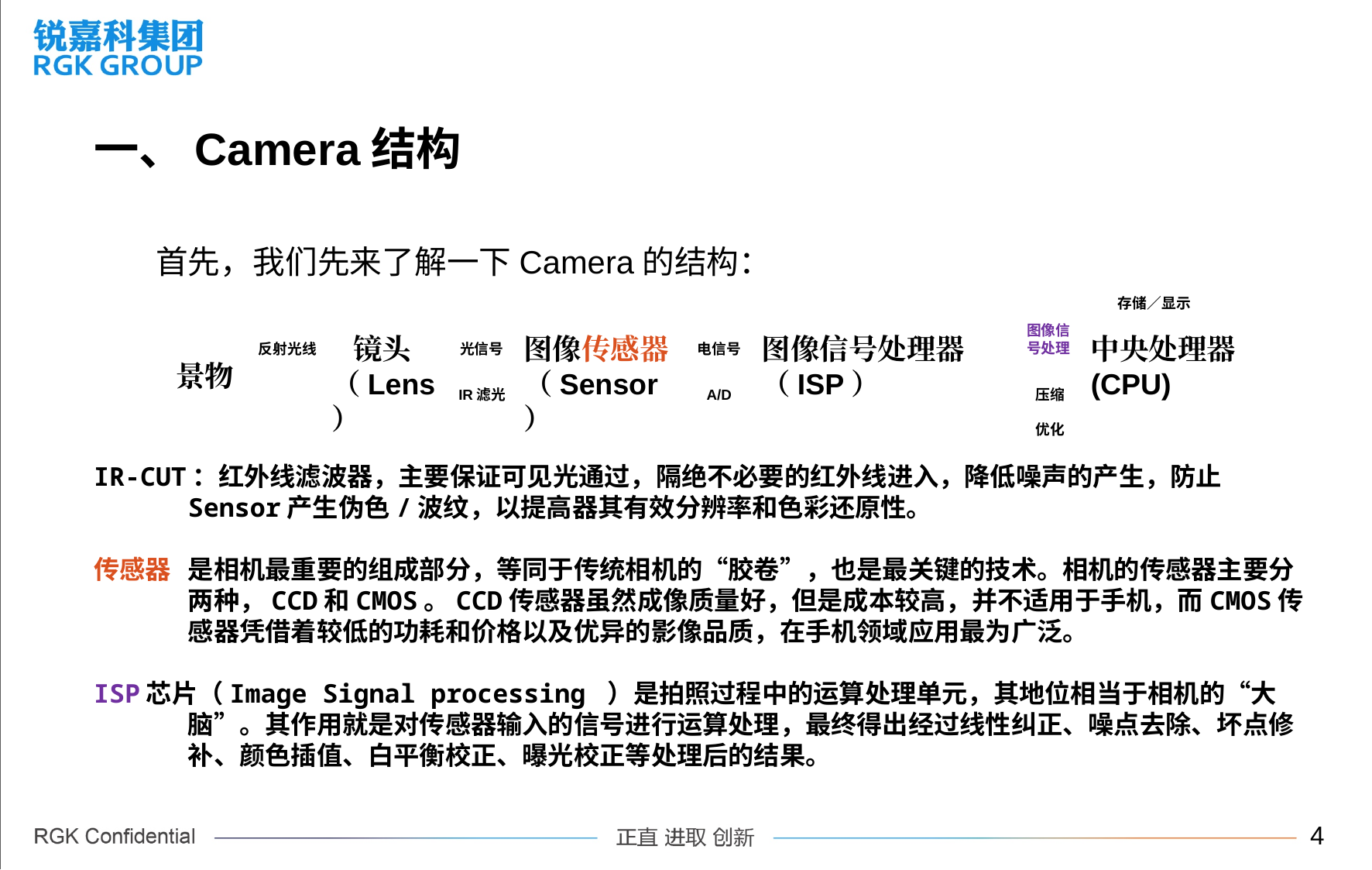

一、Camera结构

     首先，我们先来了解一下Camera的结构：

IR-CUT：红外线滤波器，主要保证可见光通过，隔绝不必要的红外线进入，降低噪声的产生，防止Sensor产生伪色/波纹，以提高器其有效分辨率和色彩还原性。

传感器	是相机最重要的组成部分，等同于传统相机的“胶卷”，也是最关键的技术。相机的传感器主要分两种，CCD和CMOS。CCD传感器虽然成像质量好，但是成本较高，并不适用于手机，而CMOS传感器凭借着较低的功耗和价格以及优异的影像品质，在手机领域应用最为广泛。

ISP芯片（Image Signal processing ）是拍照过程中的运算处理单元，其地位相当于相机的“大脑”。其作用就是对传感器输入的信号进行运算处理，最终得出经过线性纠正、噪点去除、坏点修补、颜色插值、白平衡校正、曝光校正等处理后的结果。

存储／显示
图像信
号处理
  镜头（Lens）

图像传感器（Sensor）
图像信号处理器（ISP）
中央处理器(CPU)

反射光线
光信号
电信号
景物

IR滤光
A/D
压缩

优化